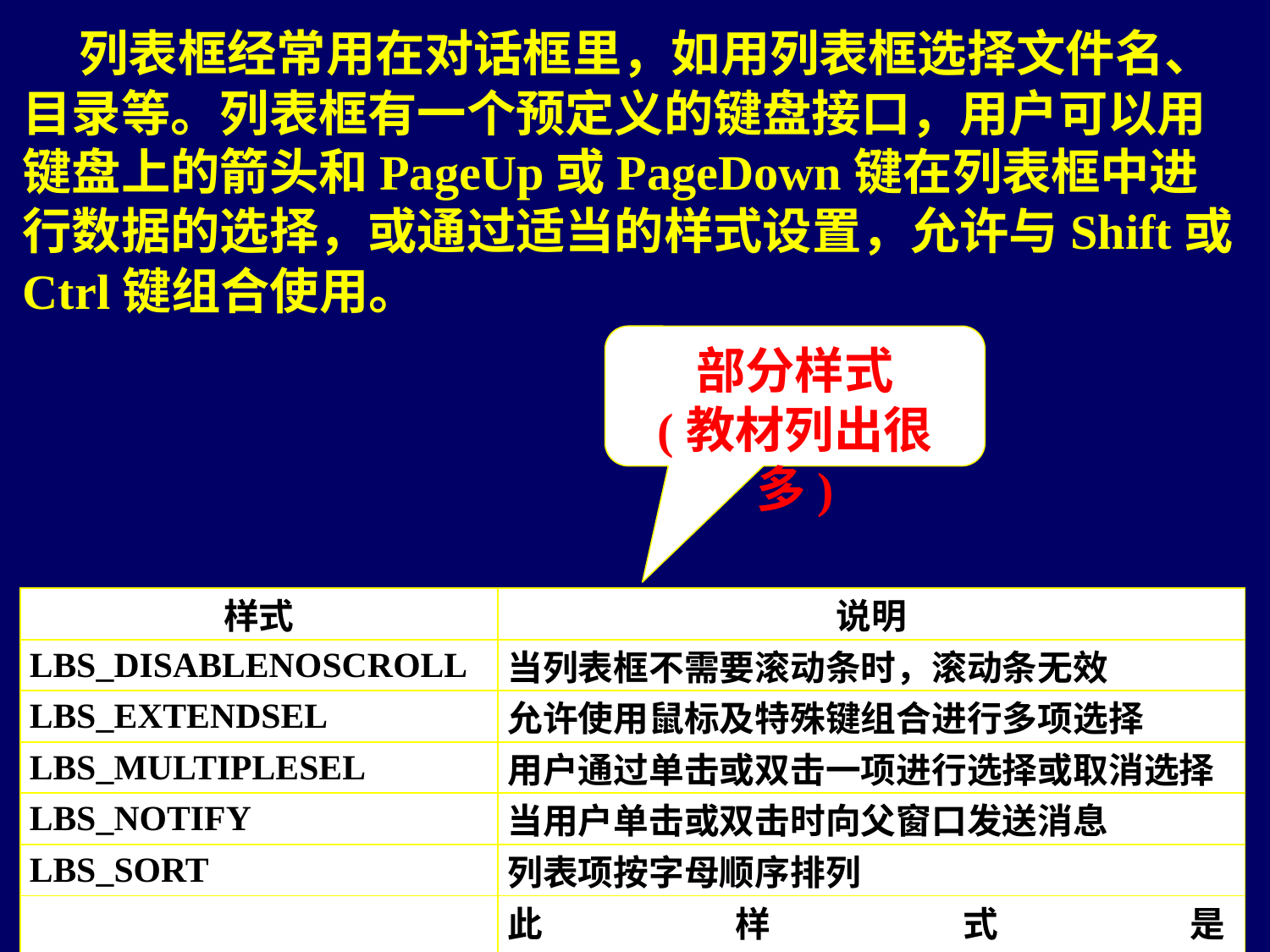

列表框经常用在对话框里，如用列表框选择文件名、目录等。列表框有一个预定义的键盘接口，用户可以用键盘上的箭头和PageUp或PageDown键在列表框中进行数据的选择，或通过适当的样式设置，允许与Shift或Ctrl键组合使用。
部分样式
(教材列出很多)
| 样式 | 说明 |
| --- | --- |
| LBS\_DISABLENOSCROLL | 当列表框不需要滚动条时，滚动条无效 |
| LBS\_EXTENDSEL | 允许使用鼠标及特殊键组合进行多项选择 |
| LBS\_MULTIPLESEL | 用户通过单击或双击一项进行选择或取消选择 |
| LBS\_NOTIFY | 当用户单击或双击时向父窗口发送消息 |
| LBS\_SORT | 列表项按字母顺序排列 |
| LBS\_STANDARD | 此样式是LBS\_NOTIFY、LBS\_SORT、WS\_VSCROLL和WS\_BORDER的组合 |
69